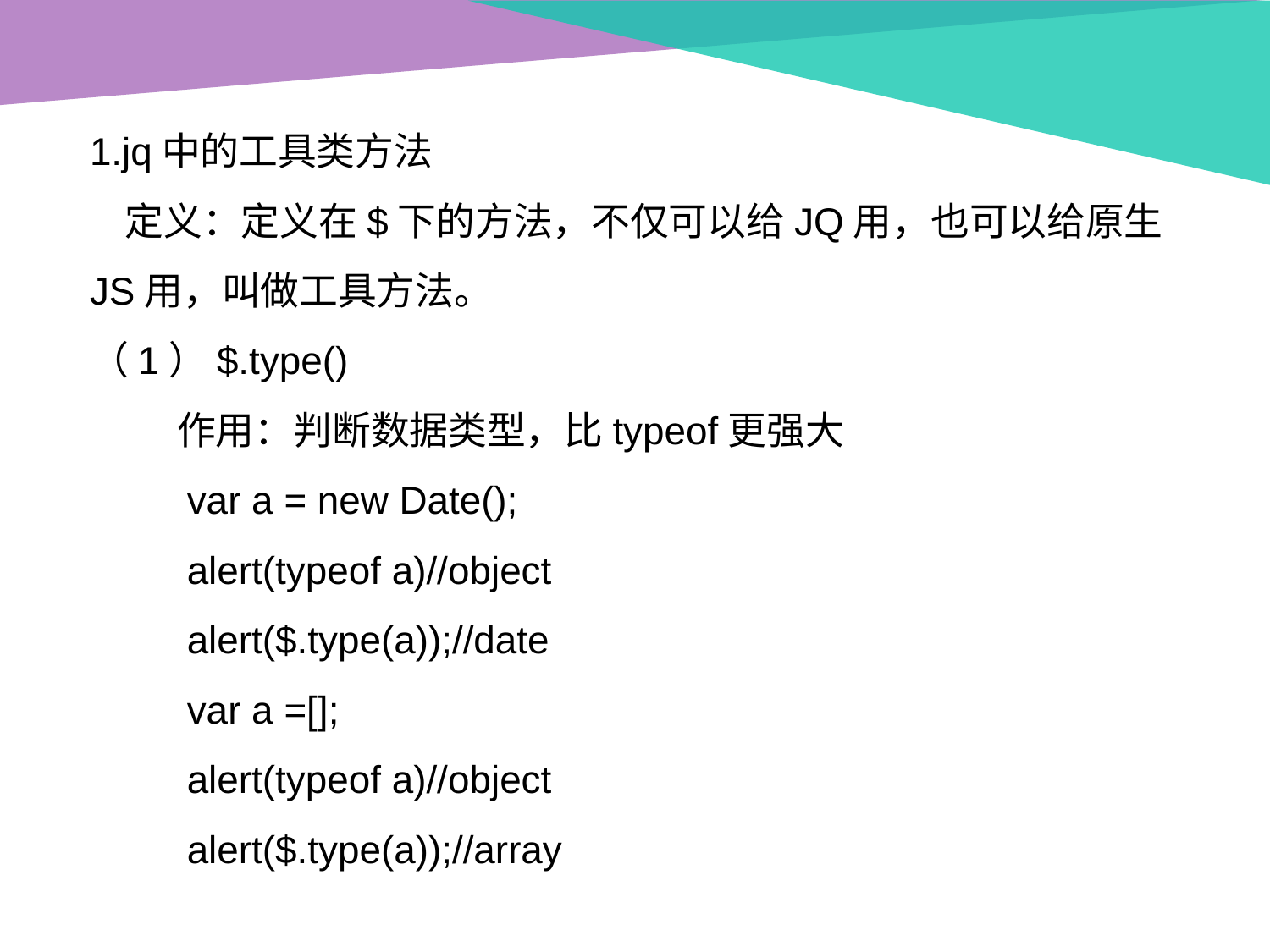

1.jq中的工具类方法
   定义：定义在$下的方法，不仅可以给JQ用，也可以给原生JS用，叫做工具方法。
（1）$.type()
         作用：判断数据类型，比typeof更强大
         var a = new Date();
         alert(typeof a)//object
         alert($.type(a));//date
         var a =[];
         alert(typeof a)//object
         alert($.type(a));//array